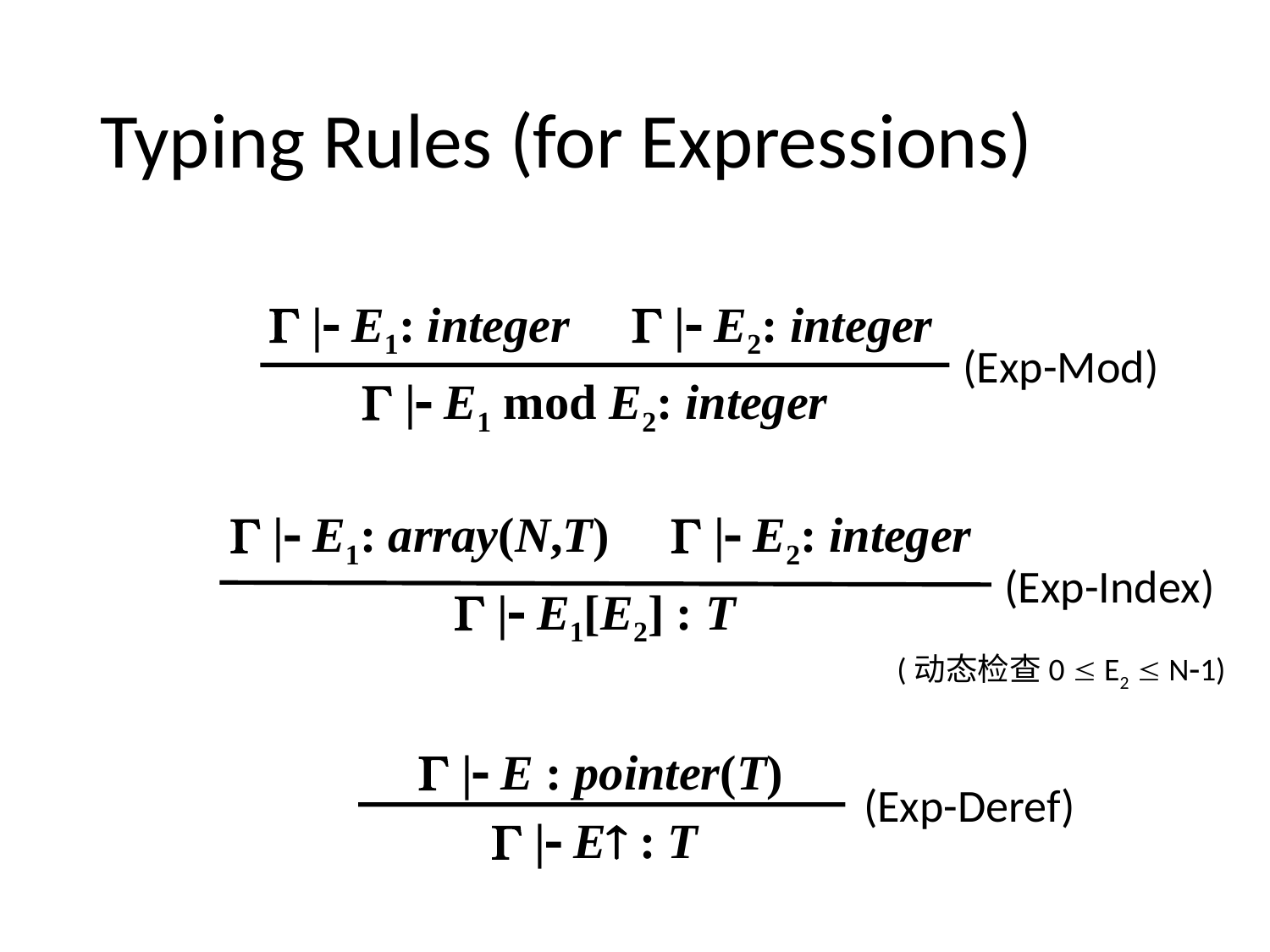

# Typing Rules (for Expressions)

 Γ |− E1: integer     Γ |− E2: integer
Γ |− E1 mod E2: integer

(Exp-Mod)
 Γ |− E1: array(N,T)     Γ |− E2: integer
Γ |− E1[E2] : T

(Exp-Index)
(动态检查0 ≤ E2 ≤ N−1)
 Γ |− E : pointer(T)
Γ |− E↑ : T

(Exp-Deref)